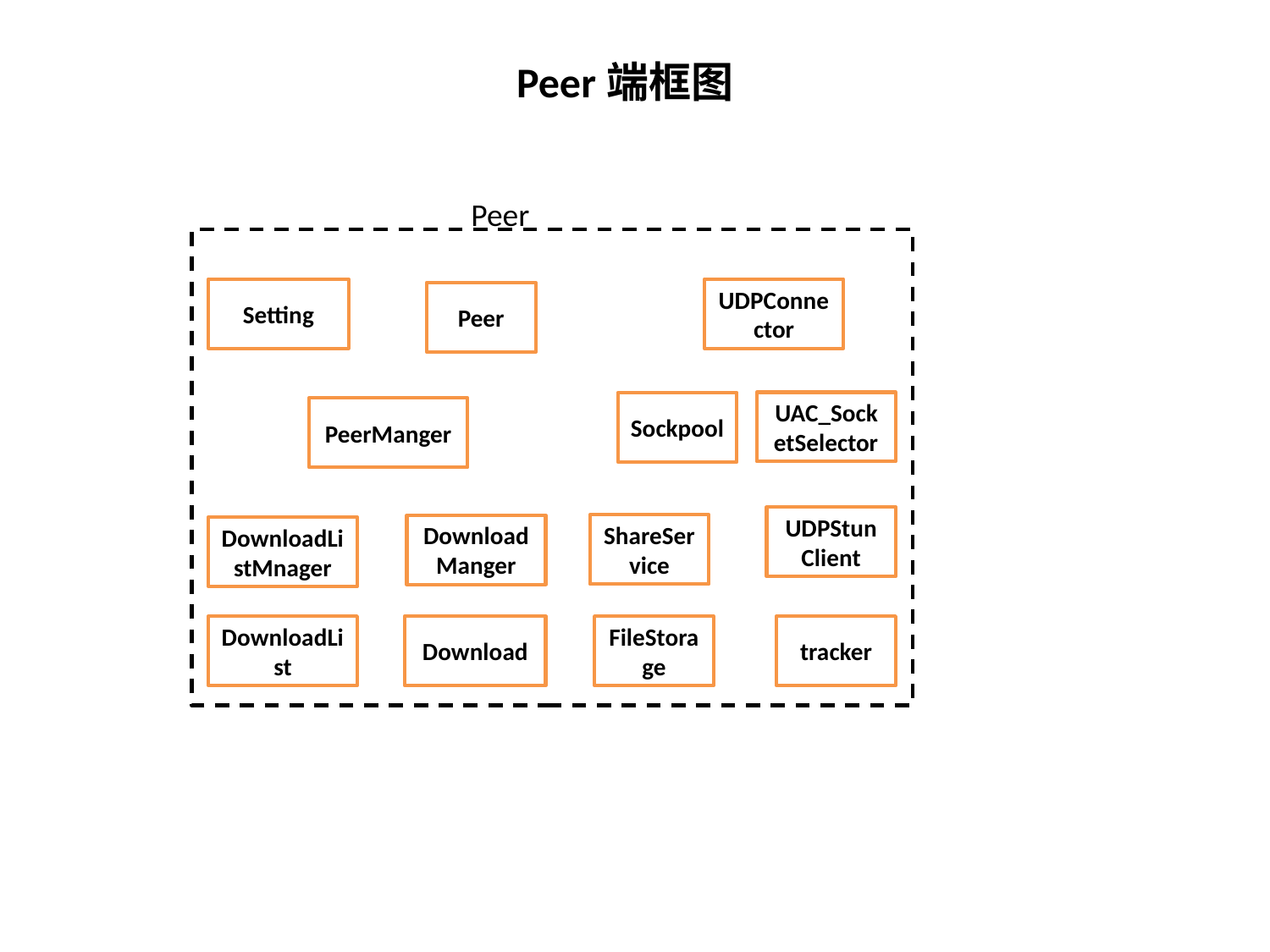

Peer端框图
Peer

Setting
UDPConnector
Peer
UAC_SocketSelector
Sockpool
PeerManger
UDPStunClient
ShareService
DownloadManger
DownloadListMnager
DownloadList
Download
FileStorage
tracker